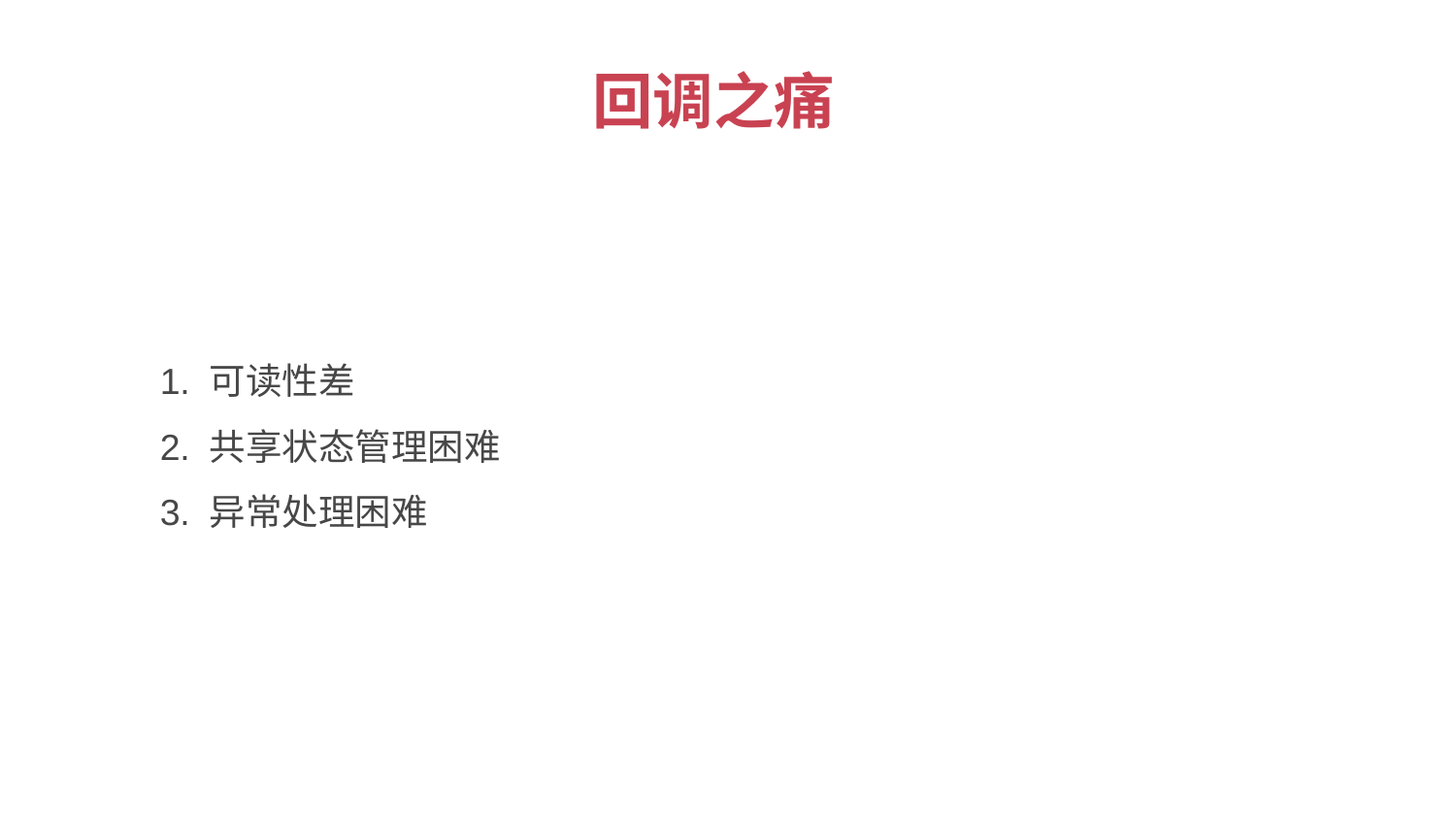

回调之痛
1. 可读性差
2. 共享状态管理困难
3. 异常处理困难